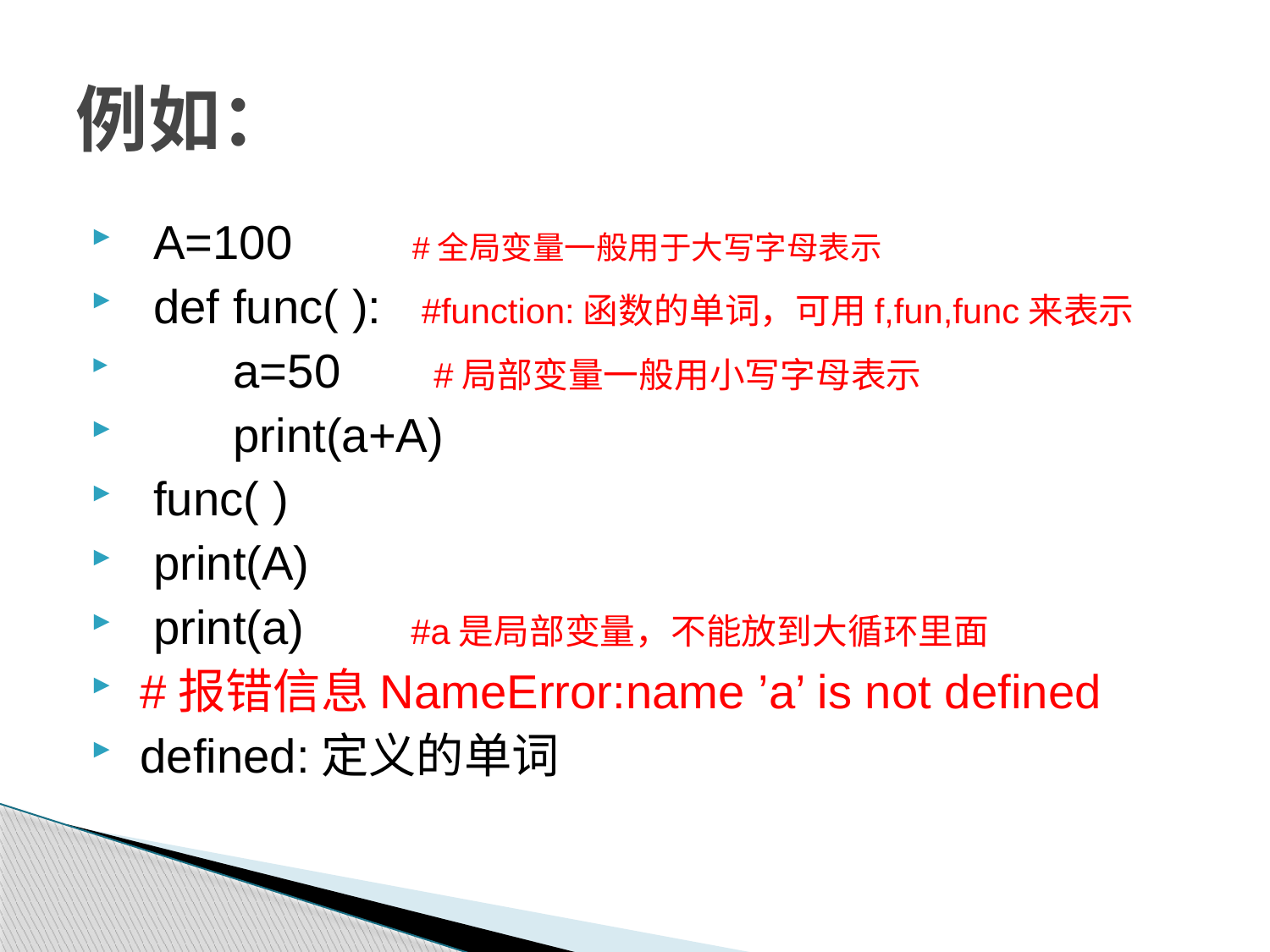

# 例如：
  A=100         #全局变量一般用于大写字母表示
  def func( ):   #function:函数的单词，可用f,fun,func来表示
         a=50       #局部变量一般用小写字母表示
        print(a+A)
  func( )
  print(A)
  print(a)        #a是局部变量，不能放到大循环里面
 #报错信息NameError:name ’a’ is not defined
 defined:定义的单词